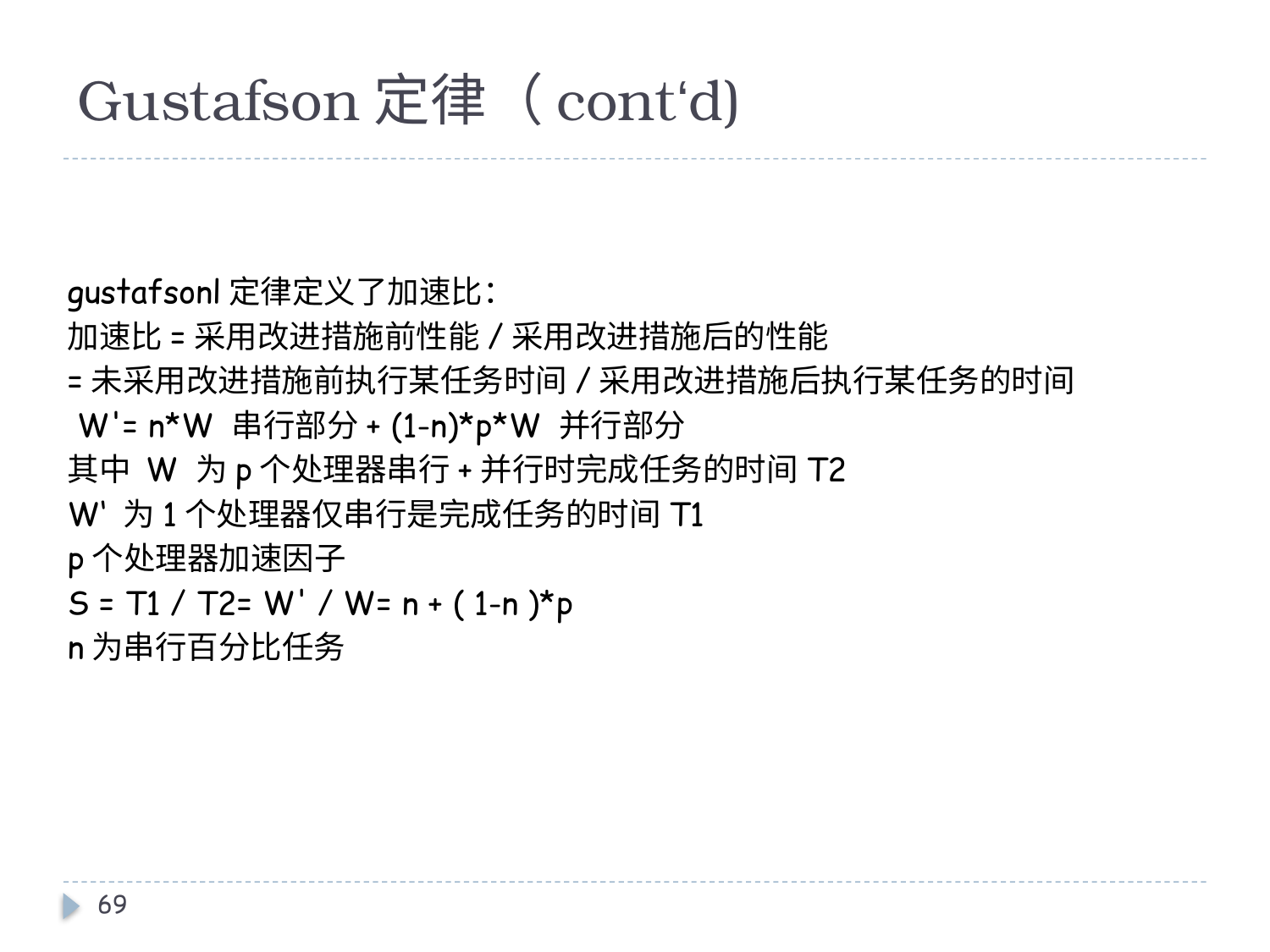

# Gustafson定律（cont‘d)
gustafsonl定律定义了加速比：
加速比=采用改进措施前性能/采用改进措施后的性能
=未采用改进措施前执行某任务时间/采用改进措施后执行某任务的时间
 W'= n*W 串行部分+ (1-n)*p*W 并行部分
其中 W 为p个处理器串行+并行时完成任务的时间T2
W‘ 为1个处理器仅串行是完成任务的时间T1
p个处理器加速因子
S = T1 / T2= W' / W= n + ( 1-n )*p
n为串行百分比任务
69